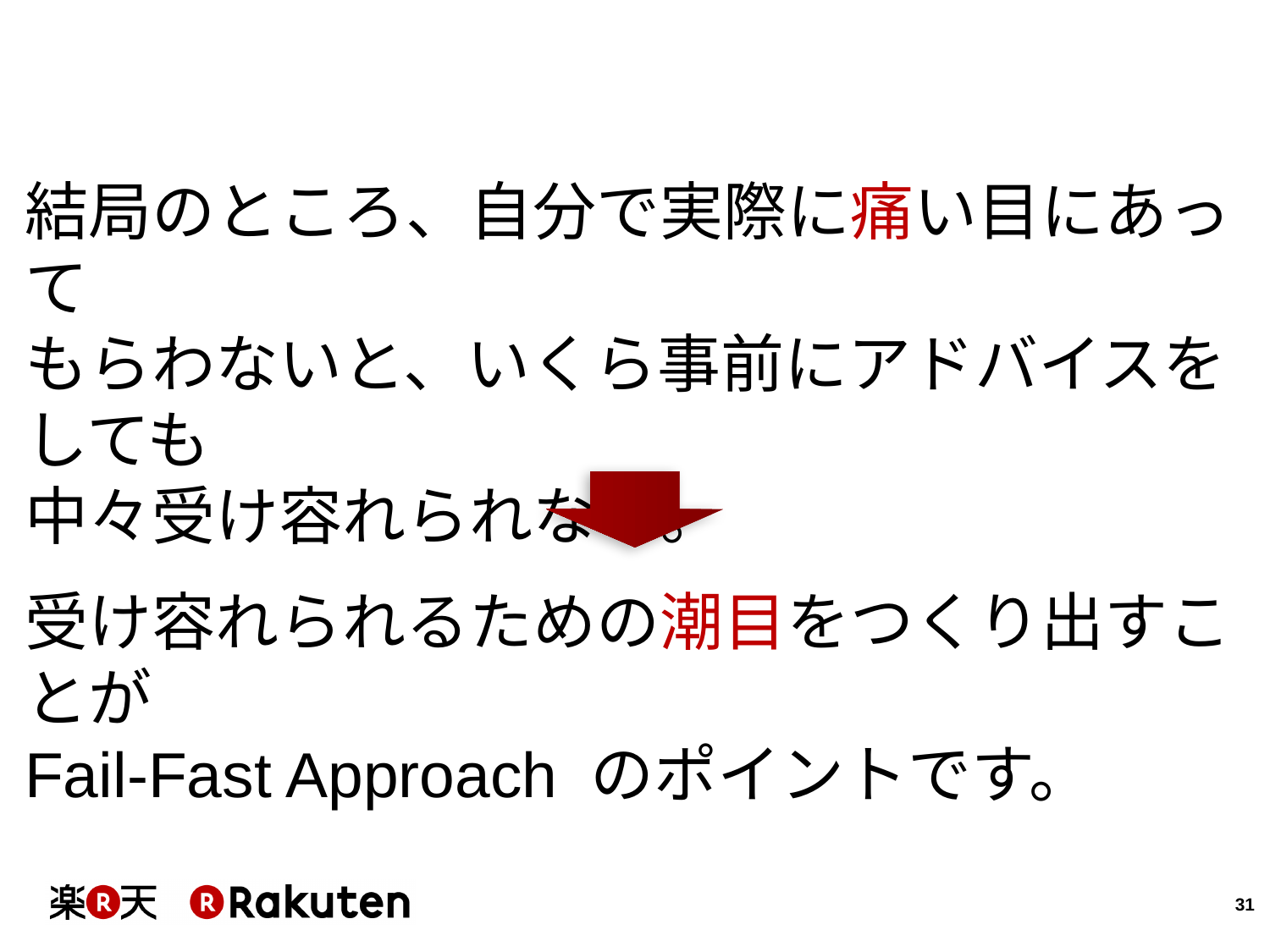

結局のところ、自分で実際に痛い目にあって
もらわないと、いくら事前にアドバイスをしても
中々受け容れられない。

受け容れられるための潮目をつくり出すことが
Fail-Fast Approach のポイントです。